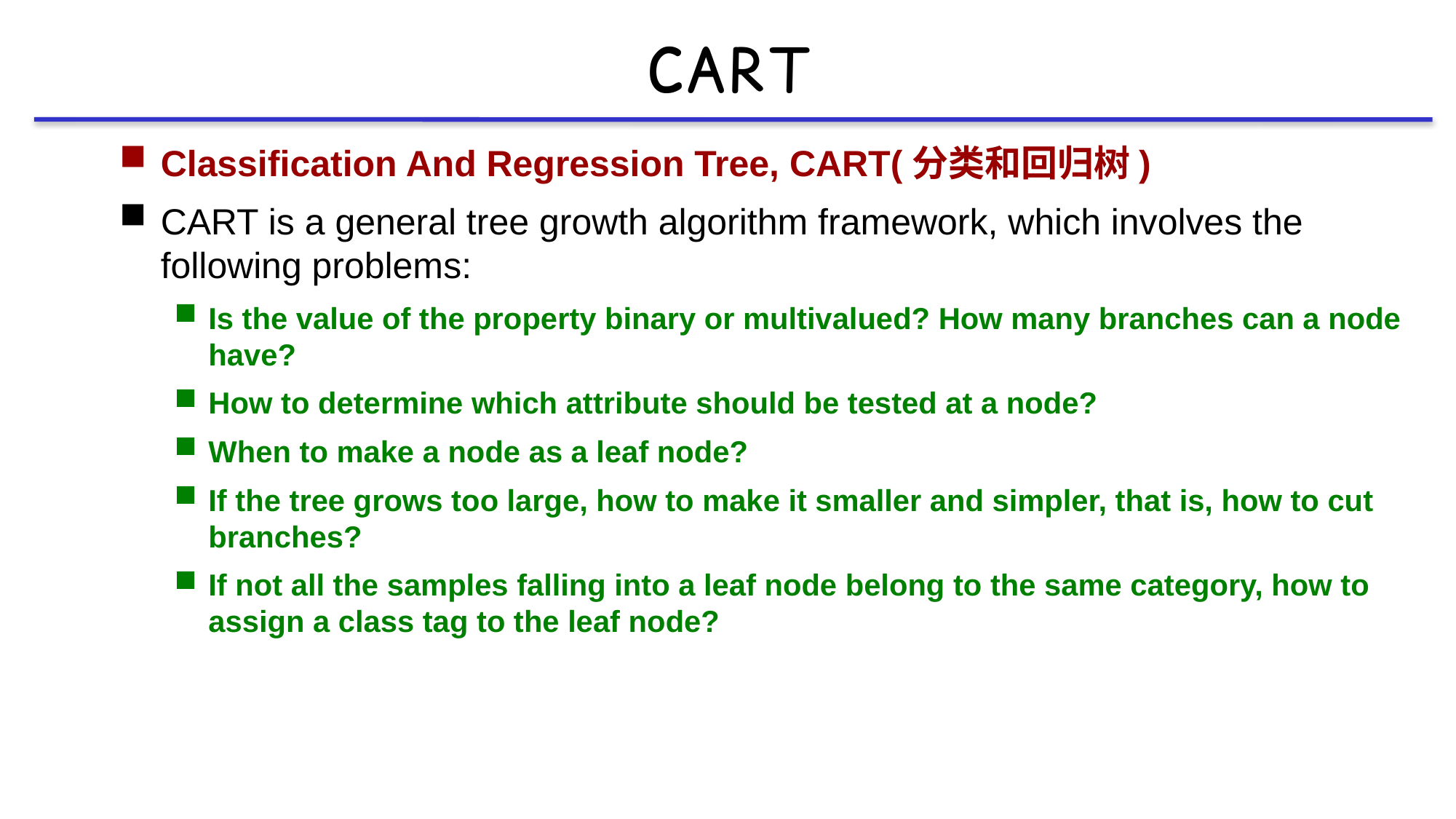

# CART
Classification And Regression Tree, CART(分类和回归树)
CART is a general tree growth algorithm framework, which involves the following problems:
Is the value of the property binary or multivalued? How many branches can a node have?
How to determine which attribute should be tested at a node?
When to make a node as a leaf node?
If the tree grows too large, how to make it smaller and simpler, that is, how to cut branches?
If not all the samples falling into a leaf node belong to the same category, how to assign a class tag to the leaf node?